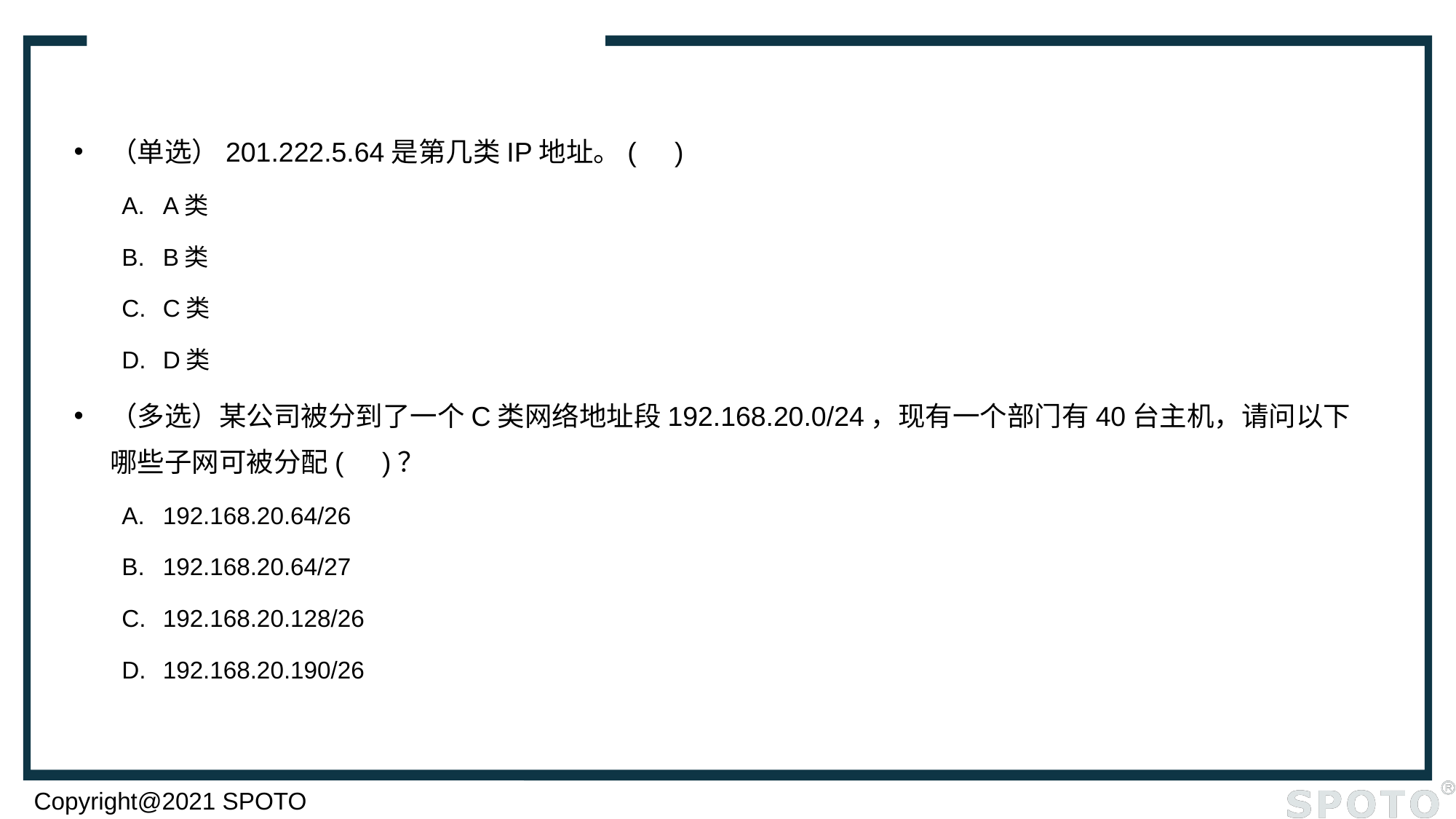

#
（单选）201.222.5.64是第几类IP地址。(     )
A类
B类
C类
D类
（多选）某公司被分到了一个C类网络地址段192.168.20.0/24，现有一个部门有40台主机，请问以下哪些子网可被分配(     )？
192.168.20.64/26
192.168.20.64/27
192.168.20.128/26
192.168.20.190/26